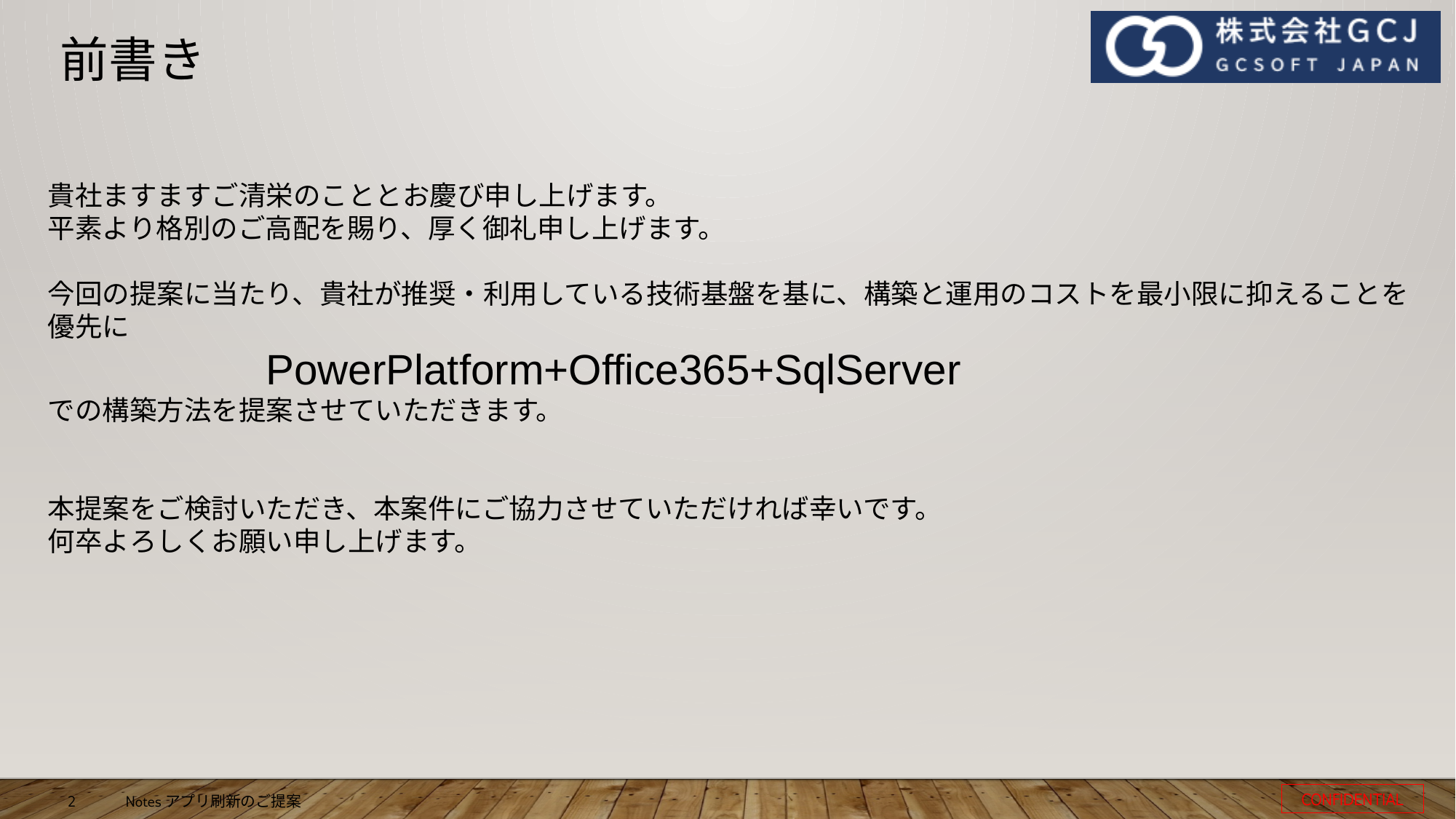

# 前書き
貴社ますますご清栄のこととお慶び申し上げます。
平素より格別のご高配を賜り、厚く御礼申し上げます。

今回の提案に当たり、貴社が推奨・利用している技術基盤を基に、構築と運用のコストを最小限に抑えることを優先に
		PowerPlatform+Office365+SqlServer
での構築方法を提案させていただきます。

本提案をご検討いただき、本案件にご協力させていただければ幸いです。
何卒よろしくお願い申し上げます。